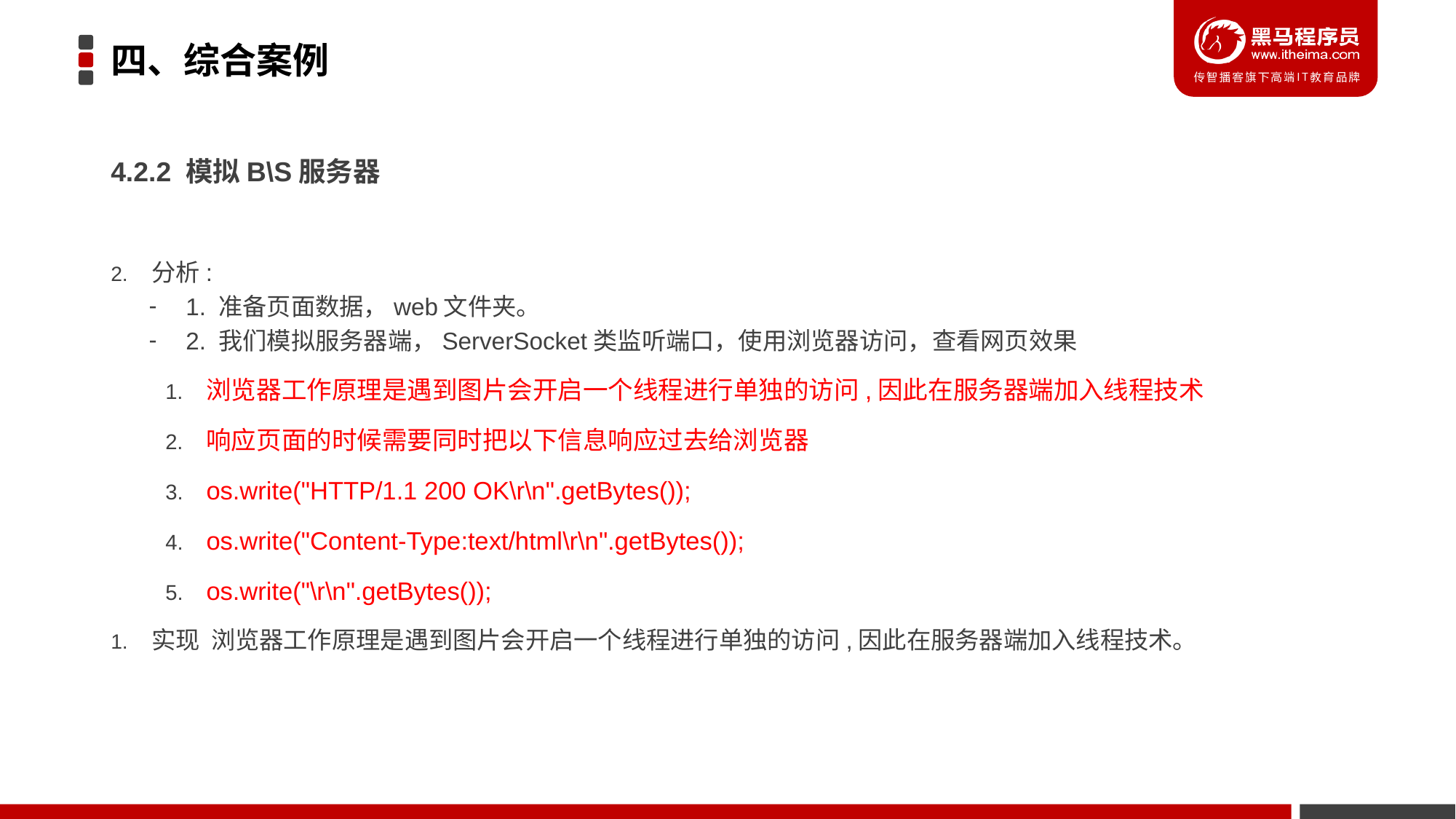

# 四、综合案例
4.2.2 模拟B\S服务器
分析:
1. 准备页面数据，web文件夹。
2. 我们模拟服务器端，ServerSocket类监听端口，使用浏览器访问，查看网页效果
浏览器工作原理是遇到图片会开启一个线程进行单独的访问,因此在服务器端加入线程技术
响应页面的时候需要同时把以下信息响应过去给浏览器
os.write("HTTP/1.1 200 OK\r\n".getBytes());
os.write("Content-Type:text/html\r\n".getBytes());
os.write("\r\n".getBytes());
实现  浏览器工作原理是遇到图片会开启一个线程进行单独的访问,因此在服务器端加入线程技术。